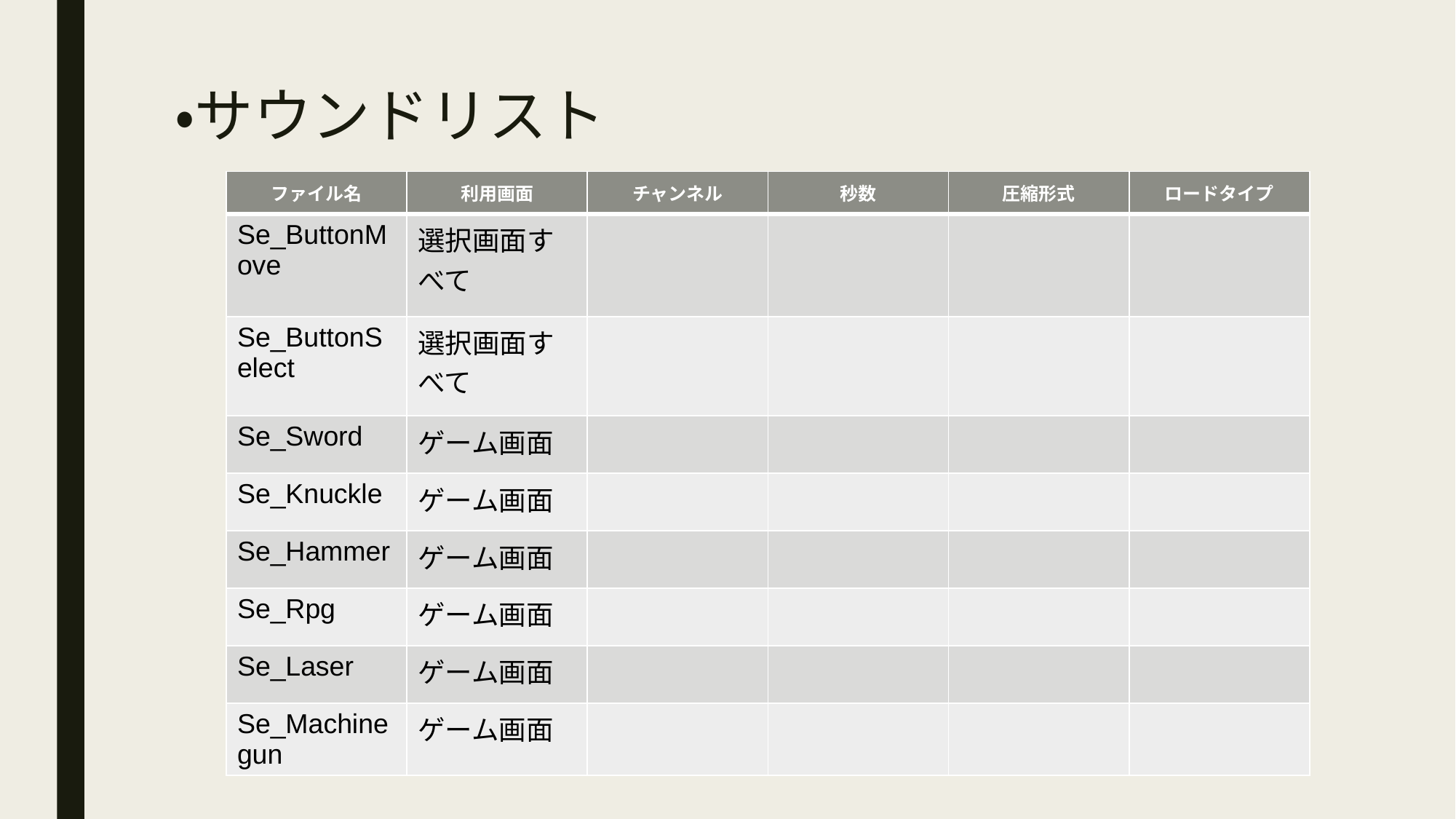

# ・サウンドリスト
| ファイル名 | 利用画面 | チャンネル | 秒数 | 圧縮形式 | ロードタイプ |
| --- | --- | --- | --- | --- | --- |
| Se\_ButtonMove | 選択画面すべて |  |  |  |  |
| Se\_ButtonSelect | 選択画面すべて |  |  |  |  |
| Se\_Sword | ゲーム画面 |  |  |  |  |
| Se\_Knuckle | ゲーム画面 |  |  |  |  |
| Se\_Hammer | ゲーム画面 |  |  |  |  |
| Se\_Rpg | ゲーム画面 |  |  |  |  |
| Se\_Laser | ゲーム画面 |  |  |  |  |
| Se\_Machine gun | ゲーム画面 |  |  |  |  |